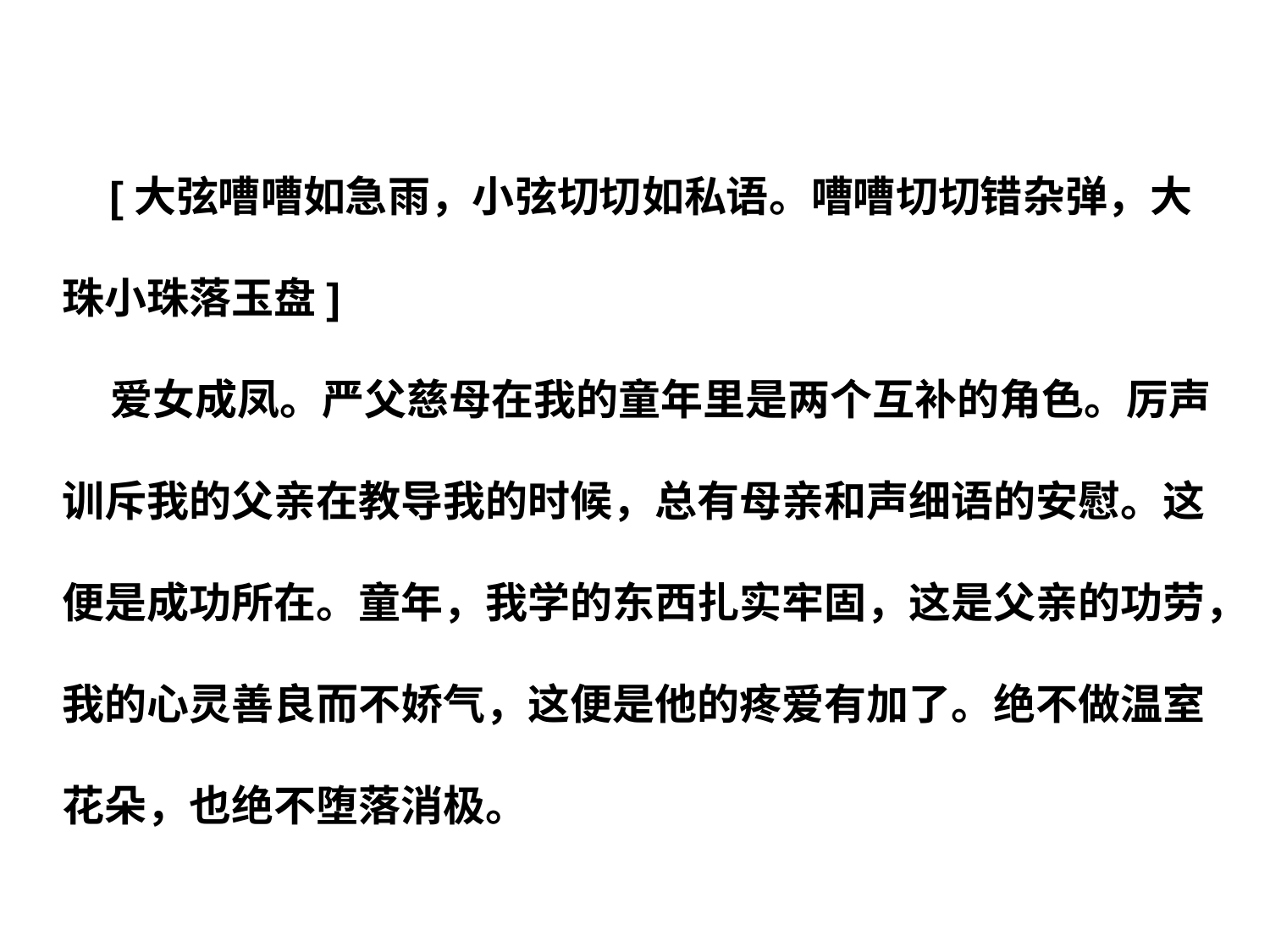

[大弦嘈嘈如急雨，小弦切切如私语。嘈嘈切切错杂弹，大珠小珠落玉盘]
    爱女成凤。严父慈母在我的童年里是两个互补的角色。厉声训斥我的父亲在教导我的时候，总有母亲和声细语的安慰。这便是成功所在。童年，我学的东西扎实牢固，这是父亲的功劳，我的心灵善良而不娇气，这便是他的疼爱有加了。绝不做温室花朵，也绝不堕落消极。